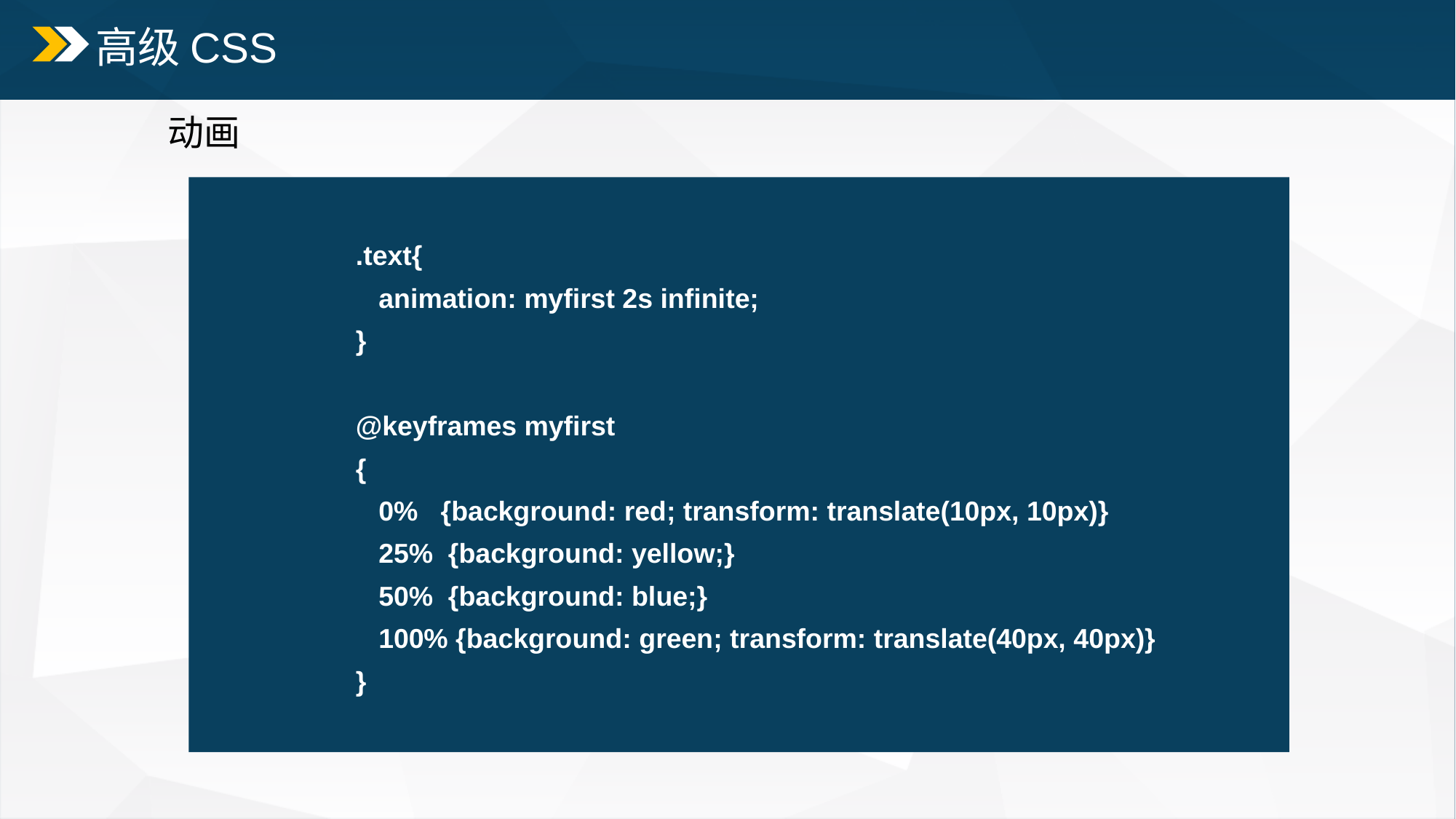

高级CSS

动画

.text{
   animation: myfirst 2s infinite;
}

@keyframes myfirst
{
   0%   {background: red; transform: translate(10px, 10px)}
   25%  {background: yellow;}
   50%  {background: blue;}
   100% {background: green; transform: translate(40px, 40px)}
}